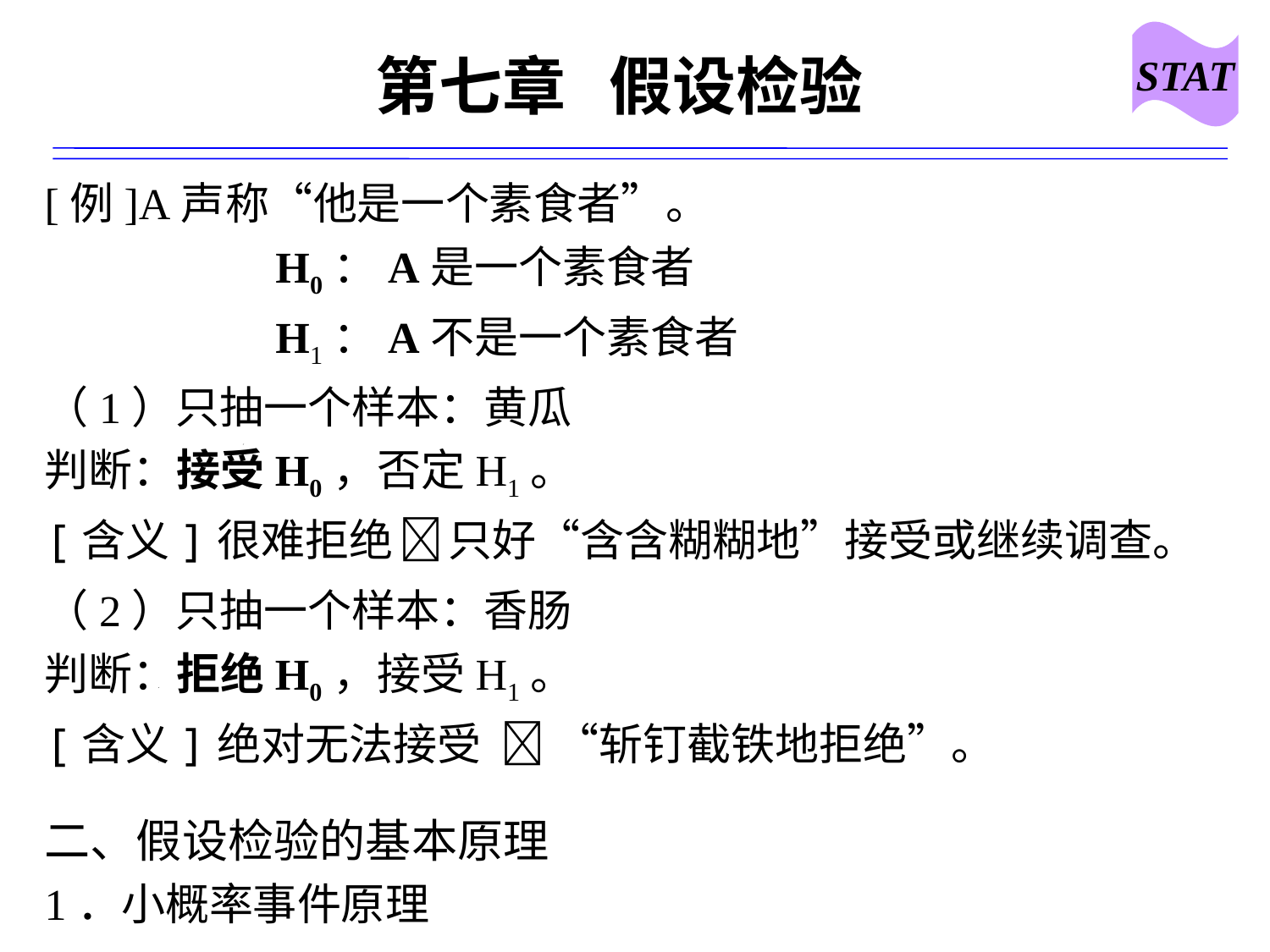

STAT
# 第七章   假设检验

[例]A声称“他是一个素食者”。
                     H0：A是一个素食者
                     H1：A不是一个素食者
（1）只抽一个样本：黄瓜
判断：接受H0，否定H1。
[含义]很难拒绝 ⇒ 只好“含含糊糊地”接受或继续调查。
（2）只抽一个样本：香肠
判断：拒绝H0，接受H1。
[含义]绝对无法接受  ⇒ “斩钉截铁地拒绝”。
二、假设检验的基本原理
1．小概率事件原理